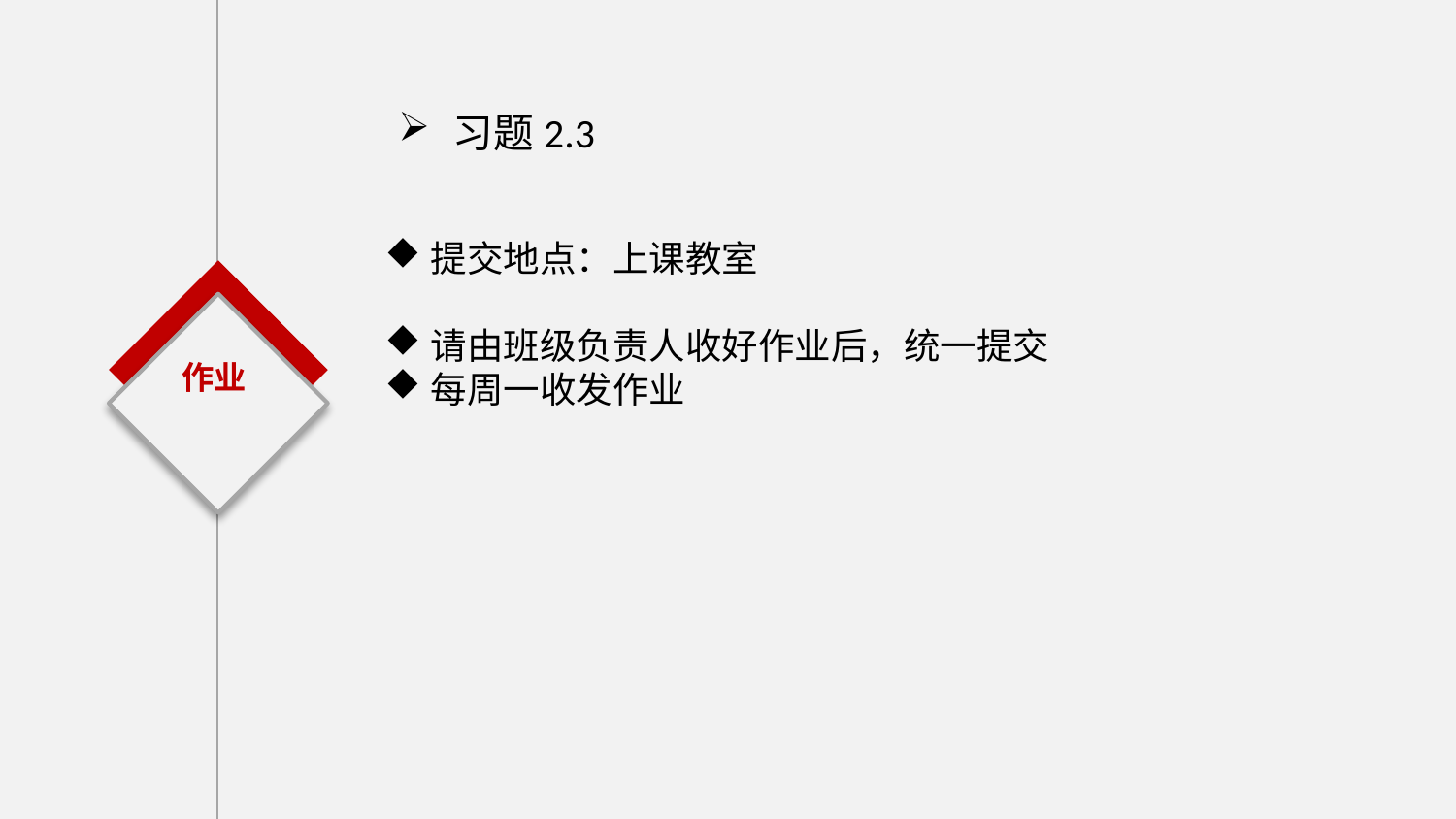

习题2.3
提交地点：上课教室

请由班级负责人收好作业后，统一提交
每周一收发作业

作业